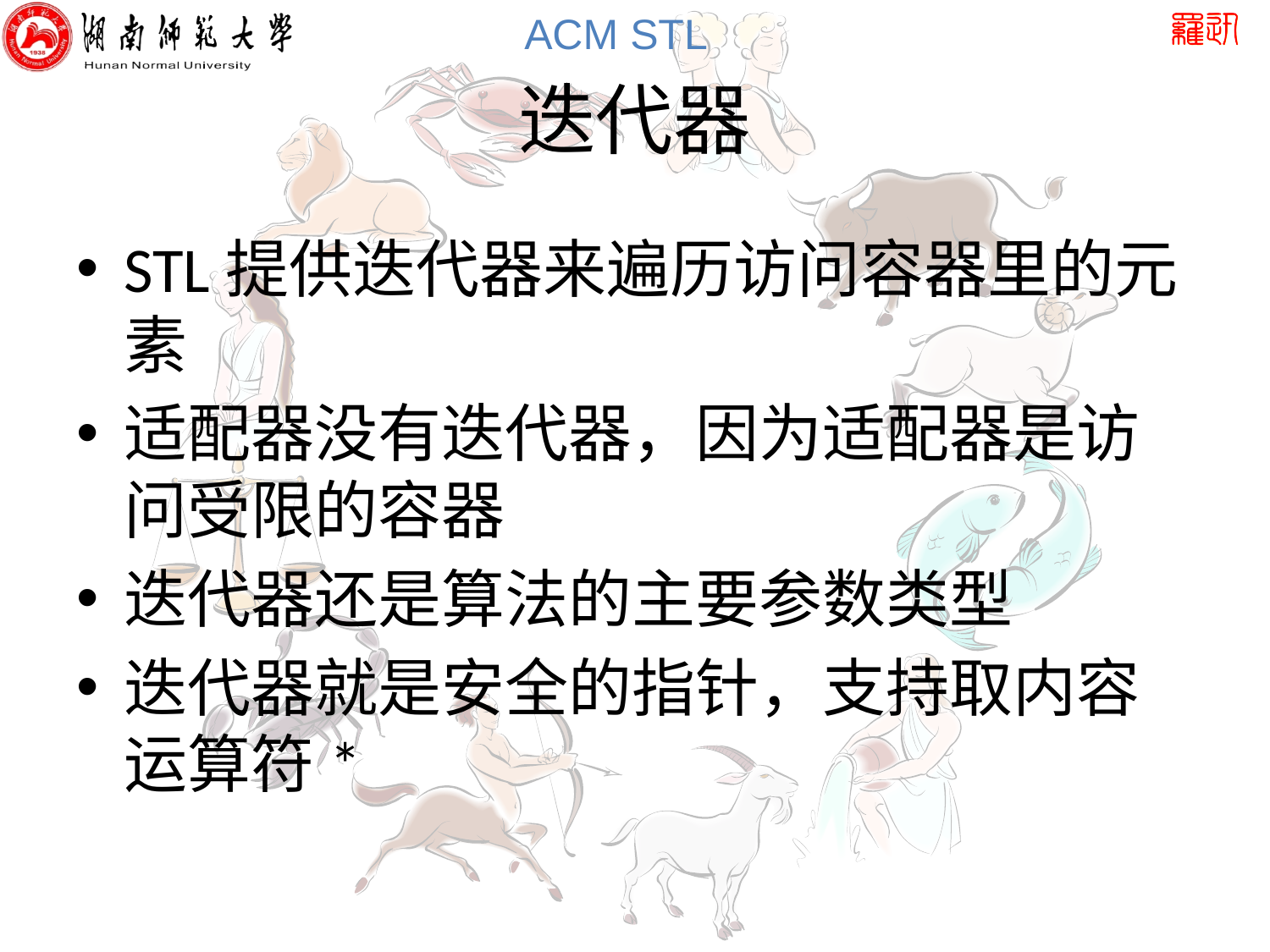

# 迭代器
STL提供迭代器来遍历访问容器里的元素
适配器没有迭代器，因为适配器是访问受限的容器
迭代器还是算法的主要参数类型
迭代器就是安全的指针，支持取内容运算符*